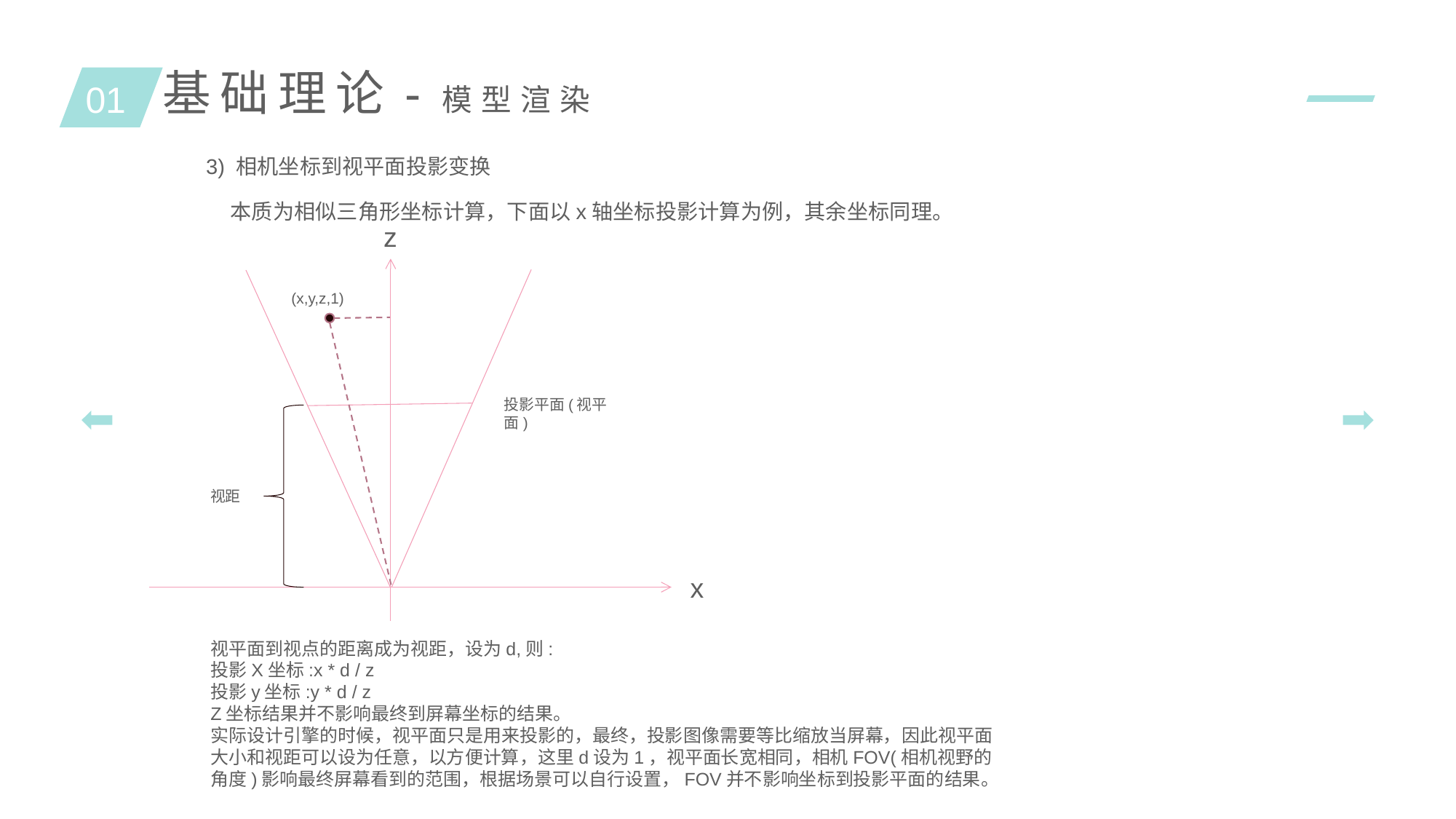

基础理论-模型渲染

01

3) 相机坐标到视平面投影变换
本质为相似三角形坐标计算，下面以x轴坐标投影计算为例，其余坐标同理。
z
(x,y,z,1)

投影平面(视平面)

视距
x
视平面到视点的距离成为视距，设为d,则:
投影X坐标:x * d / z
投影y坐标:y * d / z
Z坐标结果并不影响最终到屏幕坐标的结果。
实际设计引擎的时候，视平面只是用来投影的，最终，投影图像需要等比缩放当屏幕，因此视平面大小和视距可以设为任意，以方便计算，这里d设为1，视平面长宽相同，相机FOV(相机视野的角度)影响最终屏幕看到的范围，根据场景可以自行设置，FOV并不影响坐标到投影平面的结果。